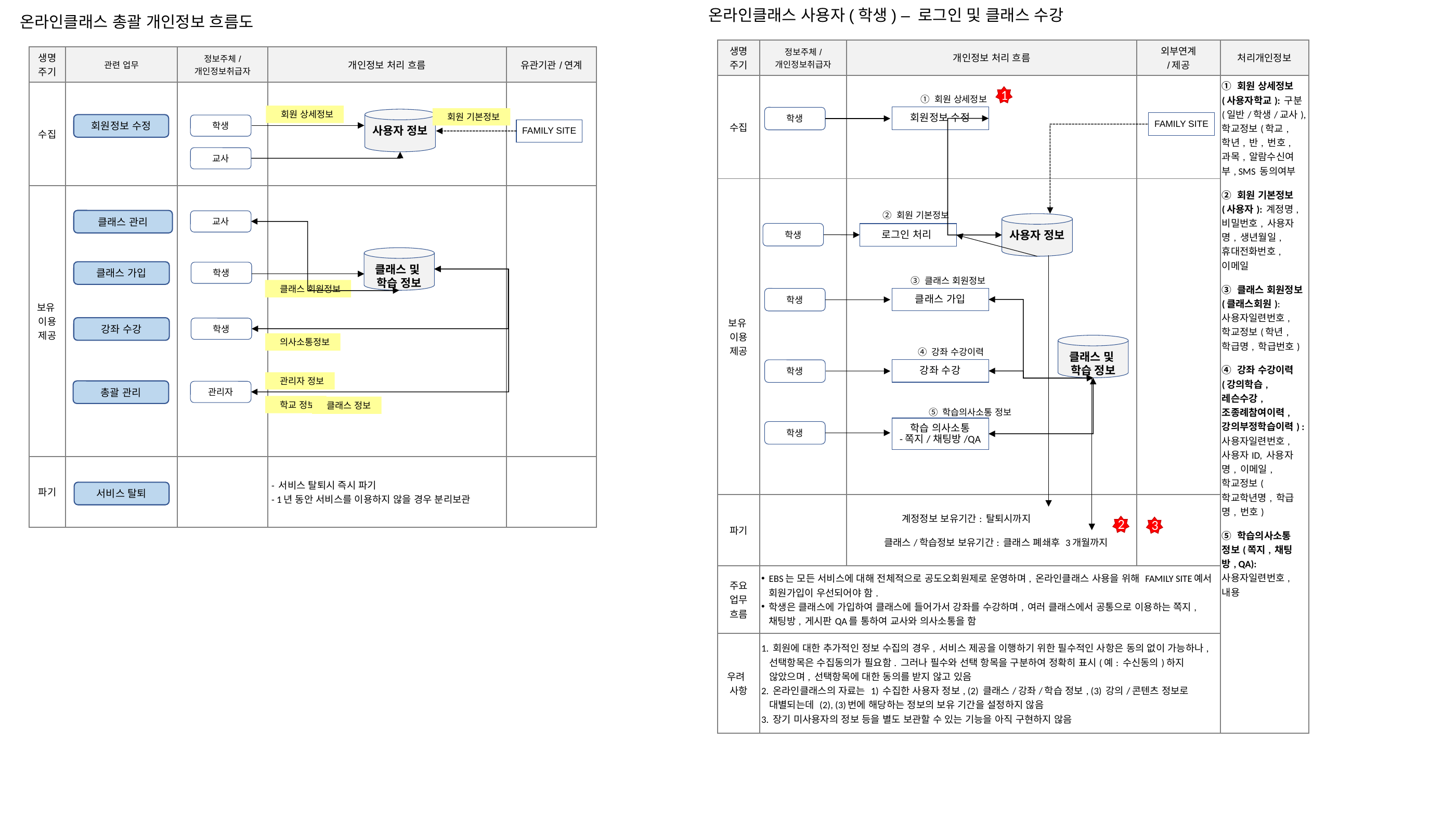

온라인클래스 사용자(학생) – 로그인 및 클래스 수강
온라인클래스 총괄 개인정보 흐름도
| 생명 주기 | 정보주체/ 개인정보취급자 | 개인정보 처리 흐름 | 외부연계 /제공 | 처리개인정보 |
| --- | --- | --- | --- | --- |
| 수집 |  |  |  | ① 회원 상세정보(사용자학교): 구분(일반/학생/교사), 학교정보(학교, 학년, 반, 번호, 과목, 알람수신여부, SMS 동의여부 ② 회원 기본정보(사용자): 계정명, 비밀번호, 사용자명, 생년월일, 휴대전화번호, 이메일 ③ 클래스 회원정보(클래스회원): 사용자일련번호, 학교정보(학년, 학급명, 학급번호) ④ 강좌 수강이력(강의학습, 레슨수강, 조종례참여이력, 강의부정학습이력) : 사용자일련번호, 사용자ID, 사용자명, 이메일, 학교정보(학교학년명, 학급명, 번호) ⑤ 학습의사소통 정보(쪽지, 채팅방, QA): 사용자일련번호, 내용 |
| 보유 이용 제공 |  |  |  |  |
| 파기 |  | 계정정보 보유기간: 탈퇴시까지 클래스/학습정보 보유기간: 클래스 폐쇄후 3개월까지 |  |  |
| 주요 업무 흐름 | EBS는 모든 서비스에 대해 전체적으로 공도오회원제로 운영하며, 온라인클래스 사용을 위해 FAMILY SITE예서 회원가입이 우선되어야 함. 학생은 클래스에 가입하여 클래스에 들어가서 강좌를 수강하며, 여러 클래스에서 공통으로 이용하는 쪽지, 채팅방, 게시판QA를 통하여 교사와 의사소통을 함 |  |  |  |
| 우려 사항 | 1. 회원에 대한 추가적인 정보 수집의 경우, 서비스 제공을 이행하기 위한 필수적인 사항은 동의 없이 가능하나, 선택항목은 수집동의가 필요함. 그러나 필수와 선택 항목을 구분하여 정확히 표시(예: 수신동의)하지 않았으며, 선택항목에 대한 동의를 받지 않고 있음 2. 온라인클래스의 자료는 1) 수집한 사용자 정보, (2) 클래스/강좌/학습 정보, (3) 강의/콘텐츠 정보로 대별되는데 (2), (3)번에 해당하는 정보의 보유 기간을 설정하지 않음 3. 장기 미사용자의 정보 등을 별도 보관할 수 있는 기능을 아직 구현하지 않음 |  |  |  |
| 생명 주기 | 관련 업무 | 정보주체/ 개인정보취급자 | 개인정보 처리 흐름 | 유관기관/연계 |
| --- | --- | --- | --- | --- |
| 수집 |  |  |  |  |
| 보유 이용 제공 |  |  |  |  |
| 파기 |  |  | - 서비스 탈퇴시 즉시 파기 - 1년 동안 서비스를 이용하지 않을 경우 분리보관 |  |
1
① 회원 상세정보
 회원 상세정보
회원정보 수정
학생
 회원 기본정보
사용자 정보
FAMILY SITE
회원정보 수정
학생
FAMILY SITE
교사
② 회원 기본정보
클래스 관리
교사
사용자 정보
학생
로그인 처리

클래스 및  학습 정보
클래스 가입
학생
③ 클래스 회원정보
 클래스 회원정보
클래스 가입
학생
강좌 수강
학생
 의사소통정보
클래스 및  학습 정보
④ 강좌 수강이력
강좌 수강
학생
 관리자 정보
총괄 관리
관리자
 학교 정보
 클래스 정보
⑤ 학습의사소통 정보
학습 의사소통
-쪽지/채팅방/QA
학생
서비스 탈퇴
2
3